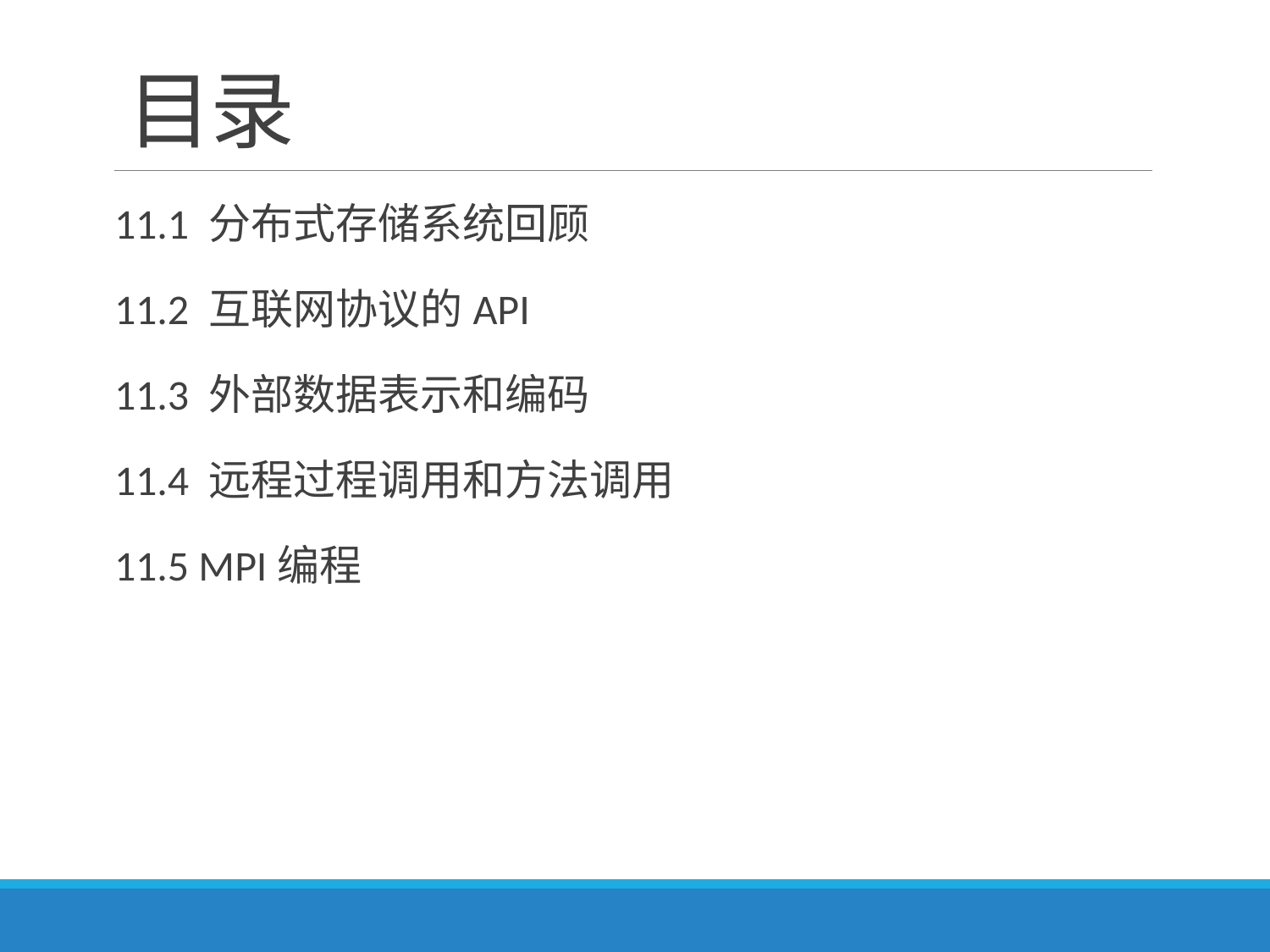

# 目录
11.1 分布式存储系统回顾
11.2 互联网协议的API
11.3 外部数据表示和编码
11.4 远程过程调用和方法调用
11.5 MPI编程
2